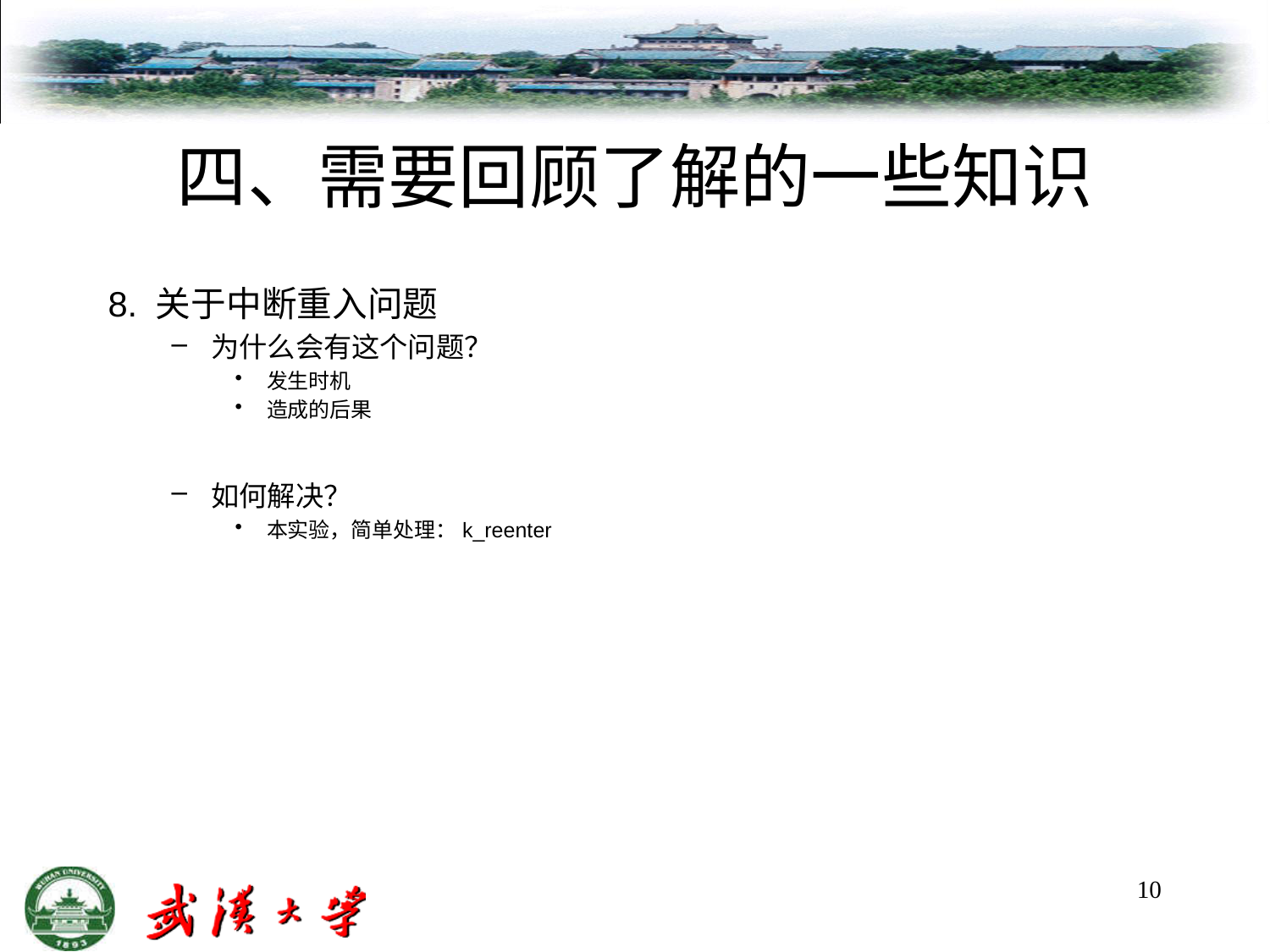

# 四、需要回顾了解的一些知识
8. 关于中断重入问题
为什么会有这个问题？
发生时机
造成的后果

如何解决？
本实验，简单处理：k_reenter

10